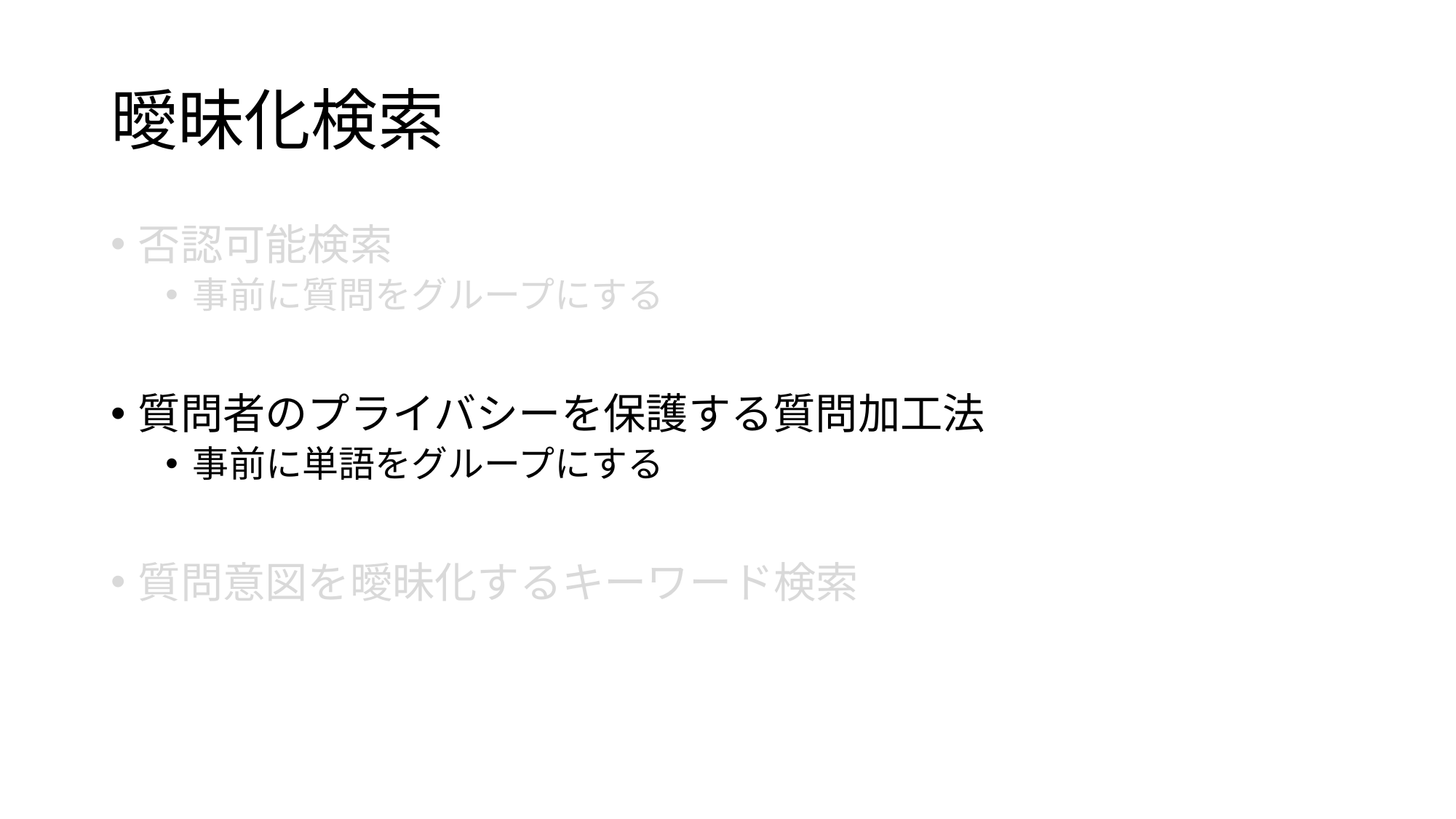

# 曖昧化検索
否認可能検索
事前に質問をグループにする

質問者のプライバシーを保護する質問加工法
事前に単語をグループにする

質問意図を曖昧化するキーワード検索